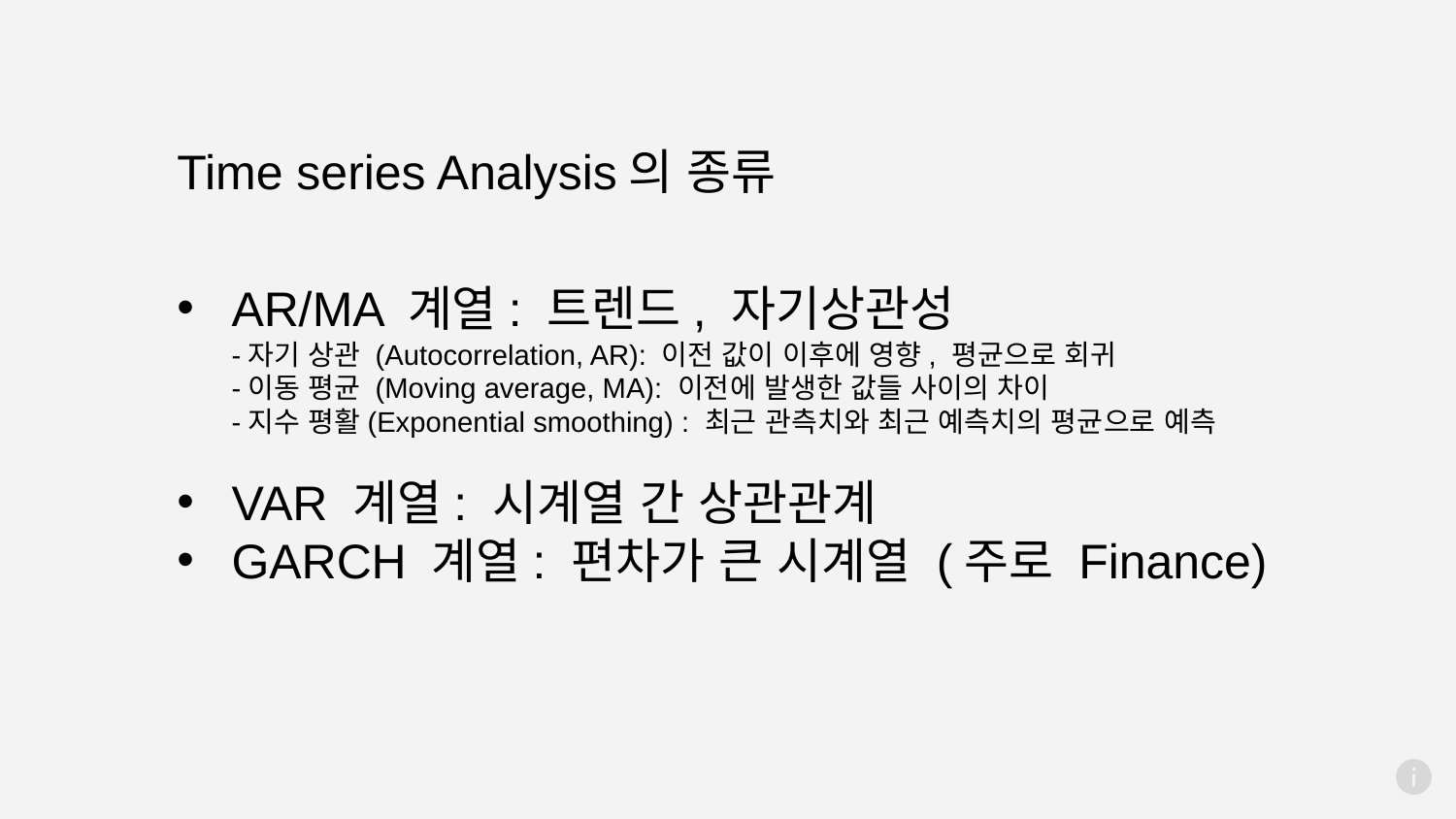

Time series Analysis의 종류
AR/MA 계열: 트렌드, 자기상관성
-자기 상관 (Autocorrelation, AR): 이전 값이 이후에 영향, 평균으로 회귀
-이동 평균 (Moving average, MA): 이전에 발생한 값들 사이의 차이
-지수 평활(Exponential smoothing) : 최근 관측치와 최근 예측치의 평균으로 예측
VAR 계열: 시계열 간 상관관계
GARCH 계열: 편차가 큰 시계열 (주로 Finance)